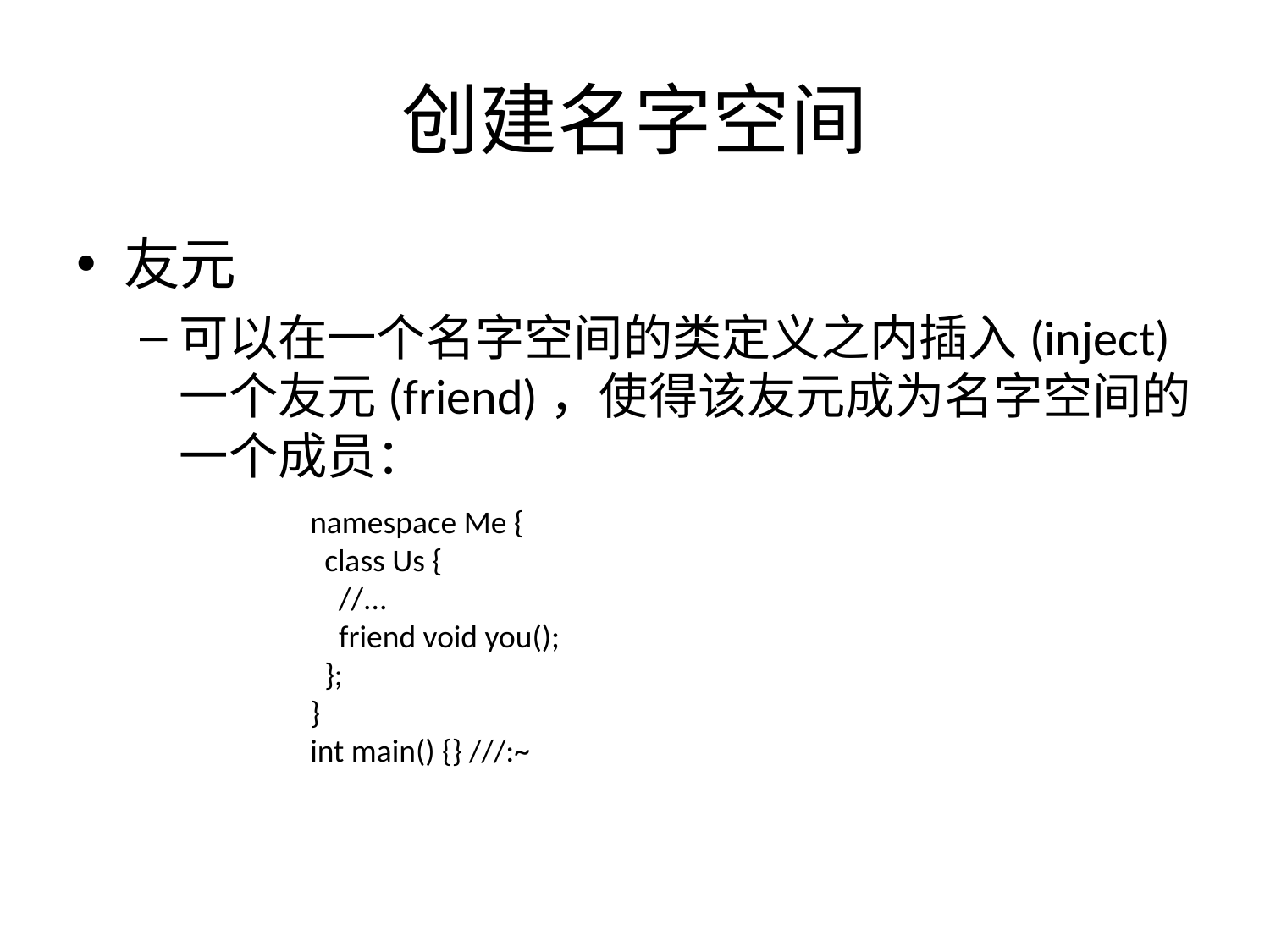

# 创建名字空间
友元
可以在一个名字空间的类定义之内插入(inject)一个友元(friend)，使得该友元成为名字空间的一个成员：
namespace Me {
  class Us {
    //...
    friend void you();
  };
}
int main() {} ///:~